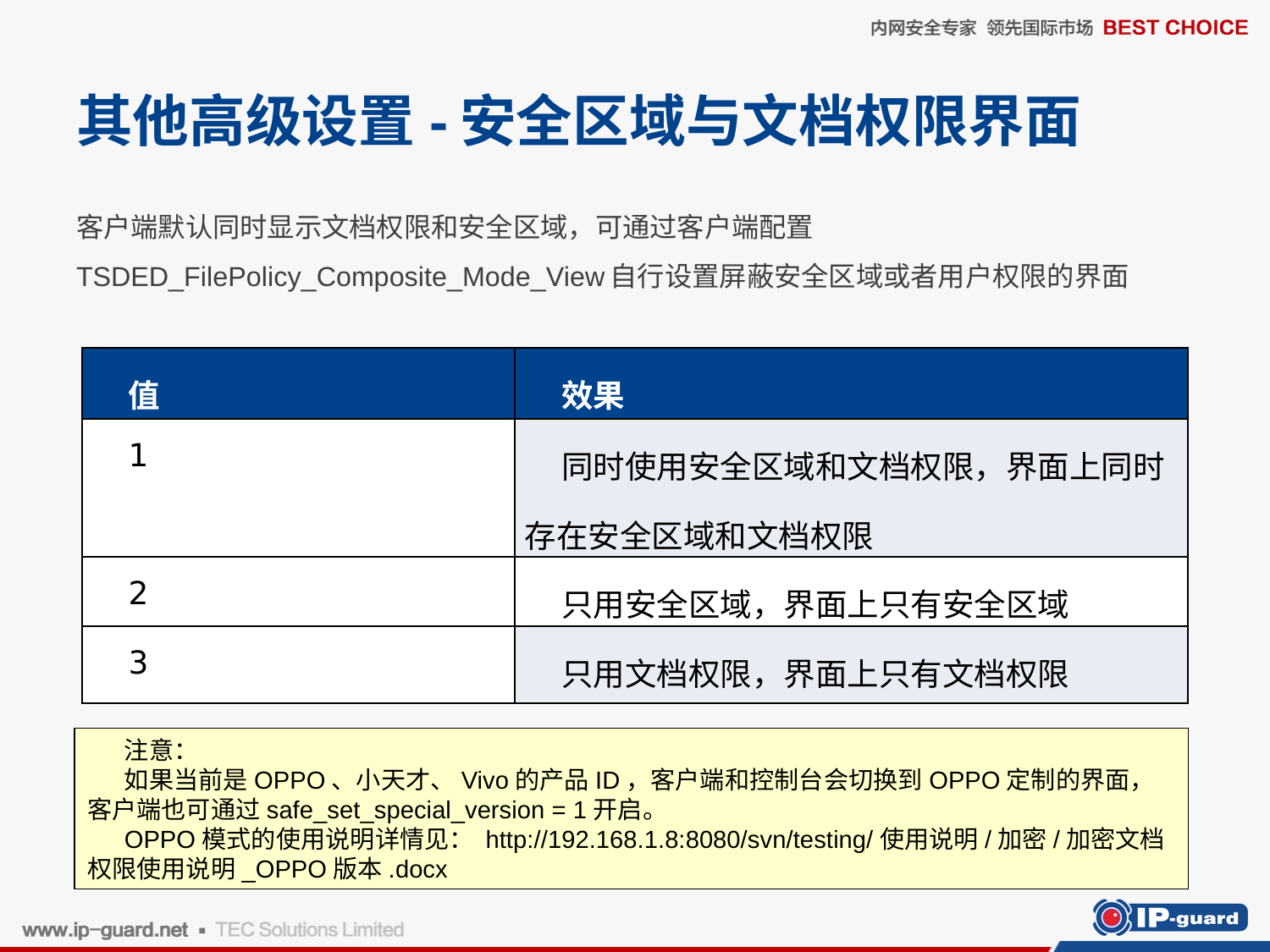

# 其他高级设置-安全区域与文档权限界面
客户端默认同时显示文档权限和安全区域，可通过客户端配置TSDED_FilePolicy_Composite_Mode_View自行设置屏蔽安全区域或者用户权限的界面
| 值 | 效果 |
| --- | --- |
| 1 | 同时使用安全区域和文档权限，界面上同时存在安全区域和文档权限 |
| 2 | 只用安全区域，界面上只有安全区域 |
| 3 | 只用文档权限，界面上只有文档权限 |
注意：
如果当前是OPPO、小天才、Vivo的产品ID，客户端和控制台会切换到OPPO定制的界面，客户端也可通过safe_set_special_version = 1开启。
OPPO模式的使用说明详情见： http://192.168.1.8:8080/svn/testing/使用说明/加密/加密文档权限使用说明_OPPO版本.docx